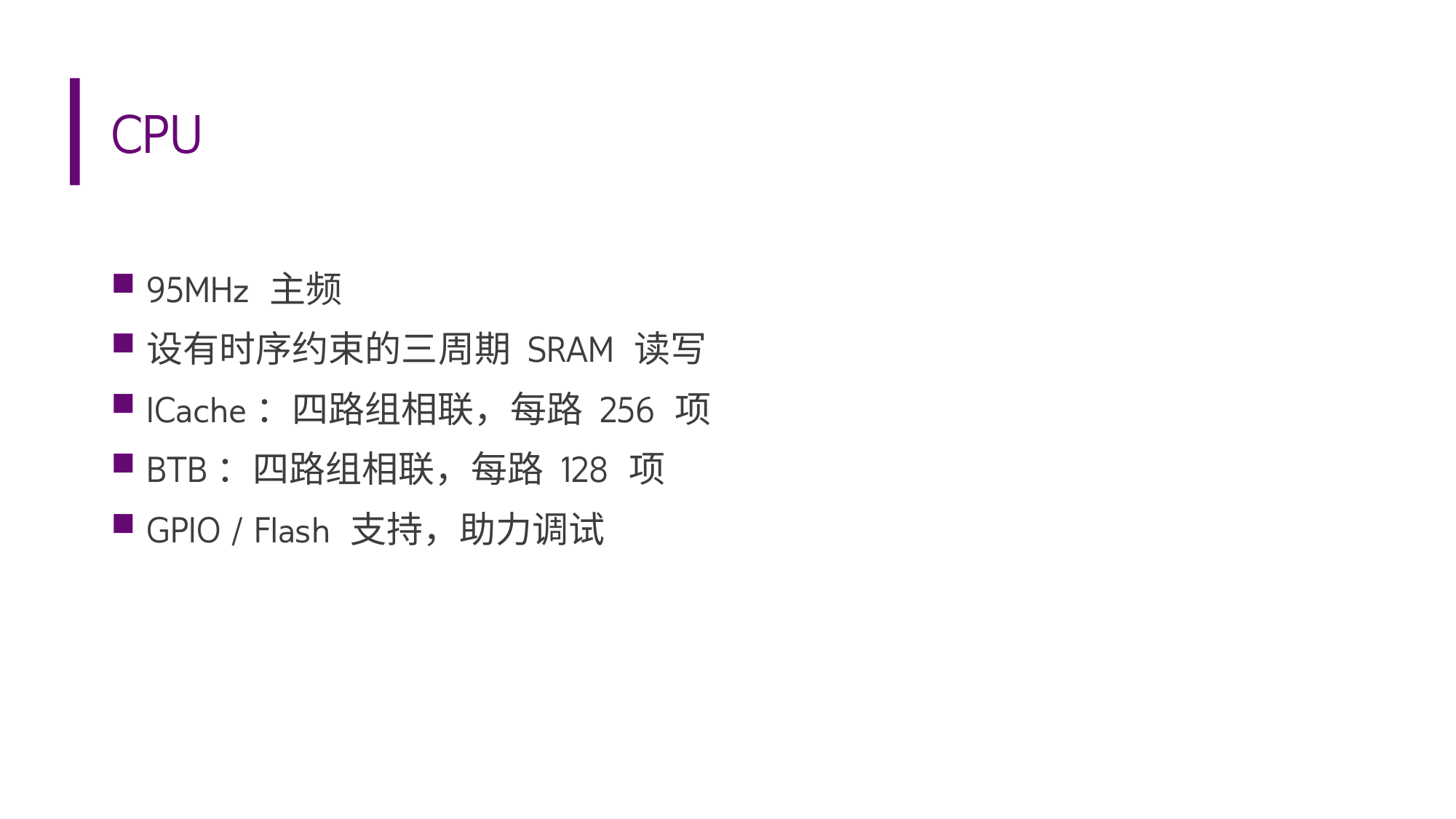

# CPU
95MHz 主频
设有时序约束的三周期 SRAM 读写
ICache：四路组相联，每路 256 项
BTB：四路组相联，每路 128 项
GPIO / Flash 支持，助力调试